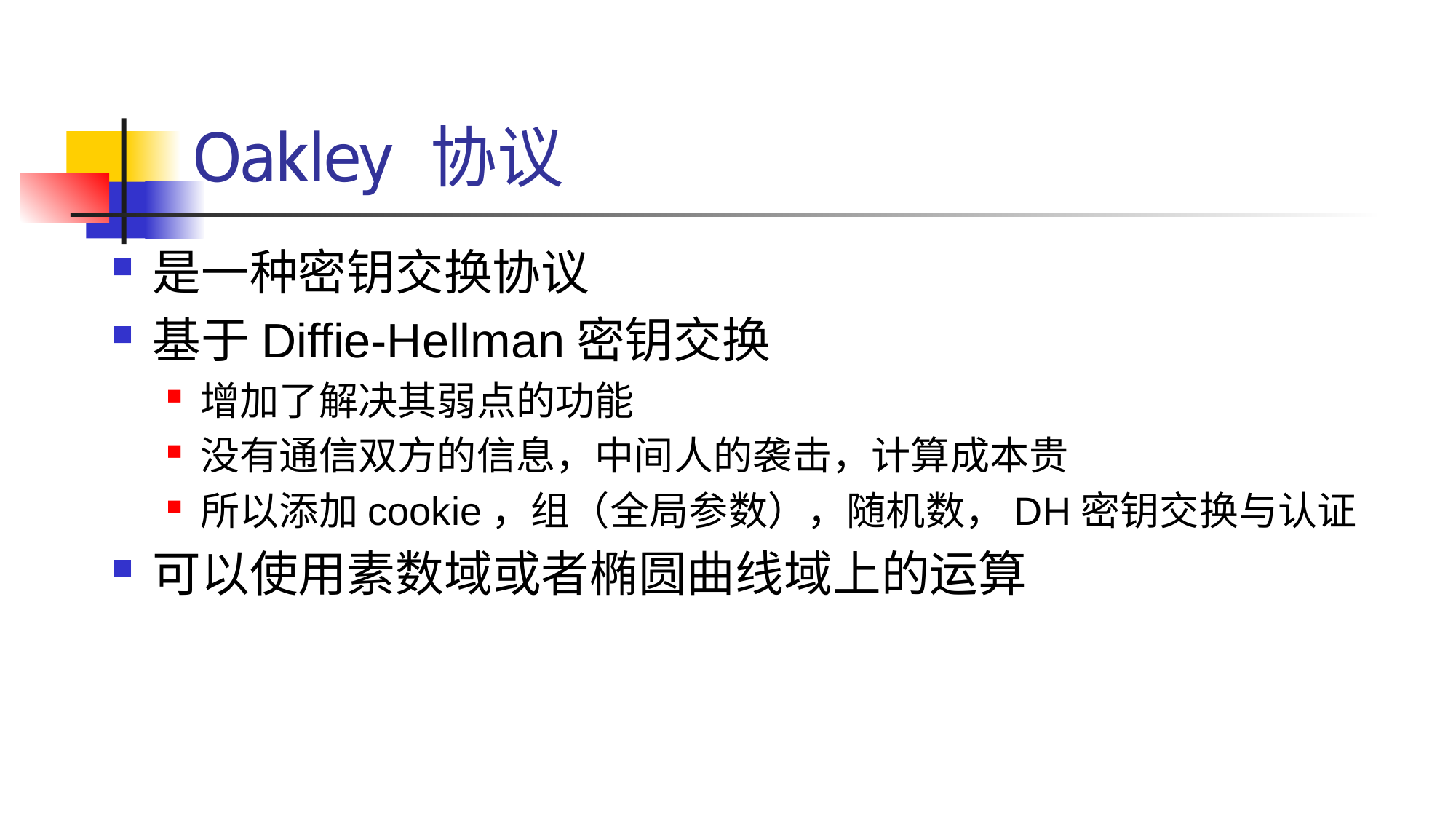

# Oakley 协议
是一种密钥交换协议
基于Diffie-Hellman密钥交换
增加了解决其弱点的功能
没有通信双方的信息，中间人的袭击，计算成本贵
所以添加cookie，组（全局参数），随机数，DH密钥交换与认证
可以使用素数域或者椭圆曲线域上的运算